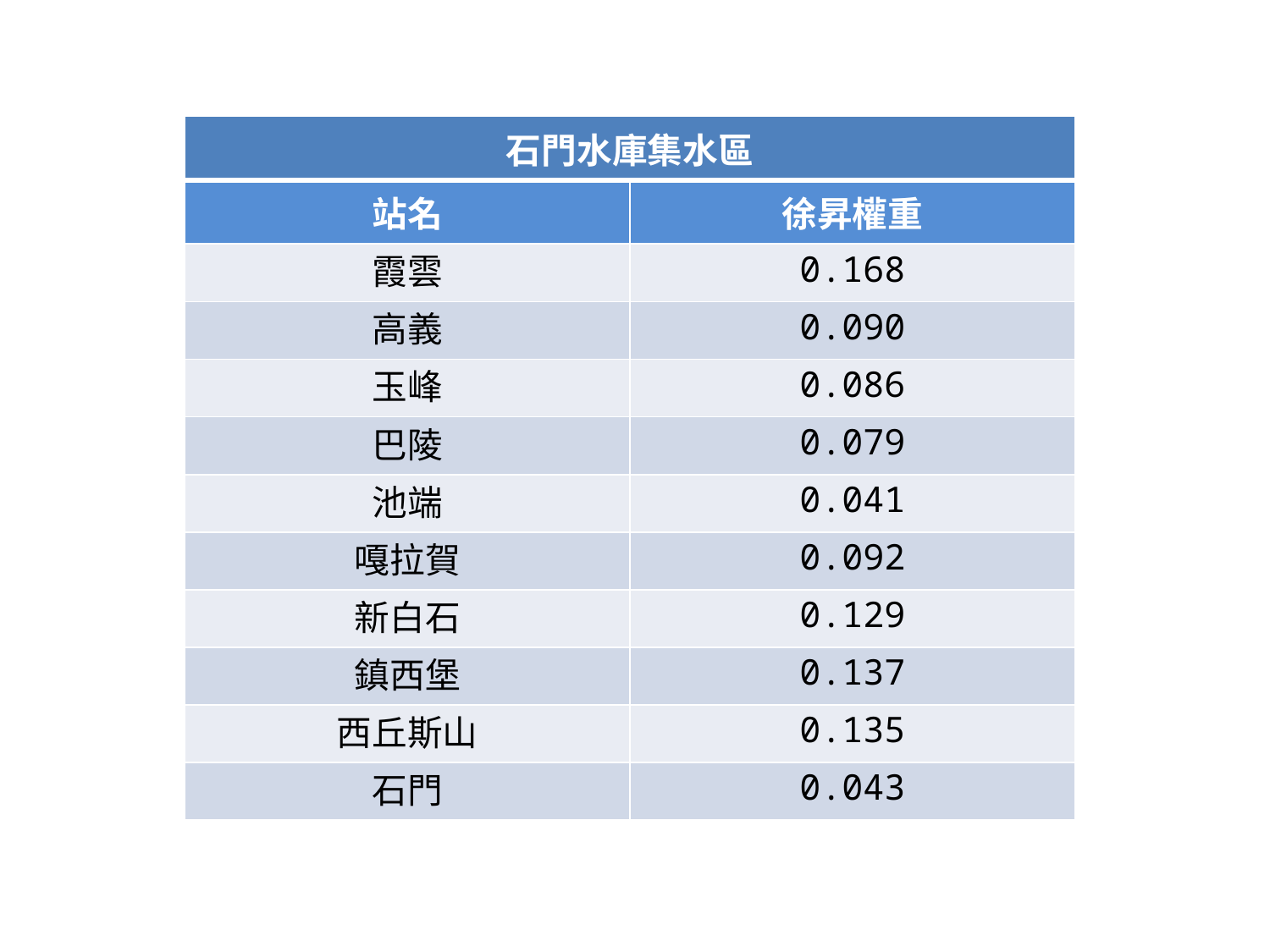

| 石門水庫集水區 |  |
| --- | --- |
| 站名 | 徐昇權重 |
| 霞雲 | 0.168 |
| 高義 | 0.090 |
| 玉峰 | 0.086 |
| 巴陵 | 0.079 |
| 池端 | 0.041 |
| 嘎拉賀 | 0.092 |
| 新白石 | 0.129 |
| 鎮西堡 | 0.137 |
| 西丘斯山 | 0.135 |
| 石門 | 0.043 |